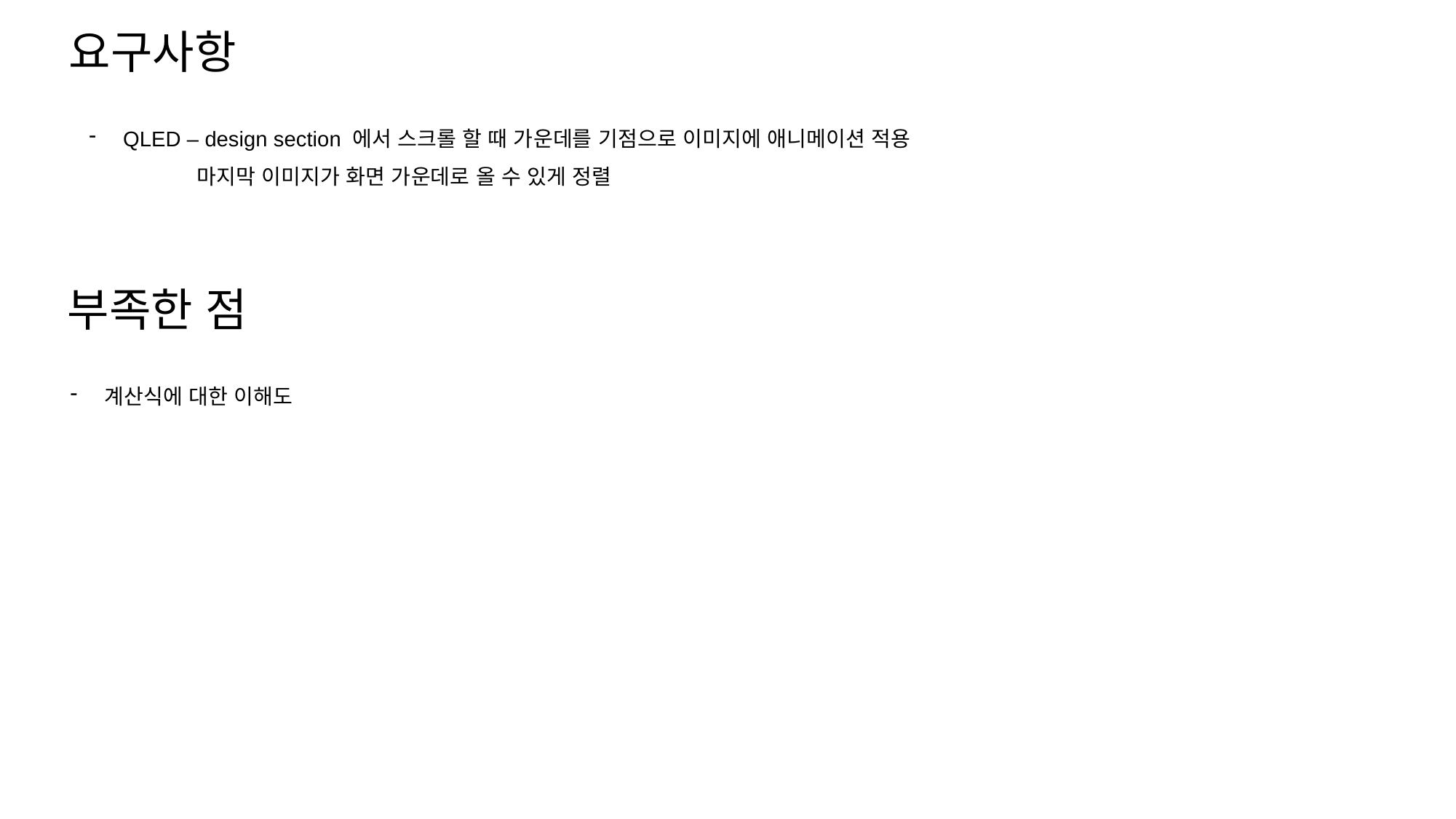

요구사항
QLED – design section 에서 스크롤 할 때 가운데를 기점으로 이미지에 애니메이션 적용
        마지막 이미지가 화면 가운데로 올 수 있게 정렬
부족한 점
계산식에 대한 이해도